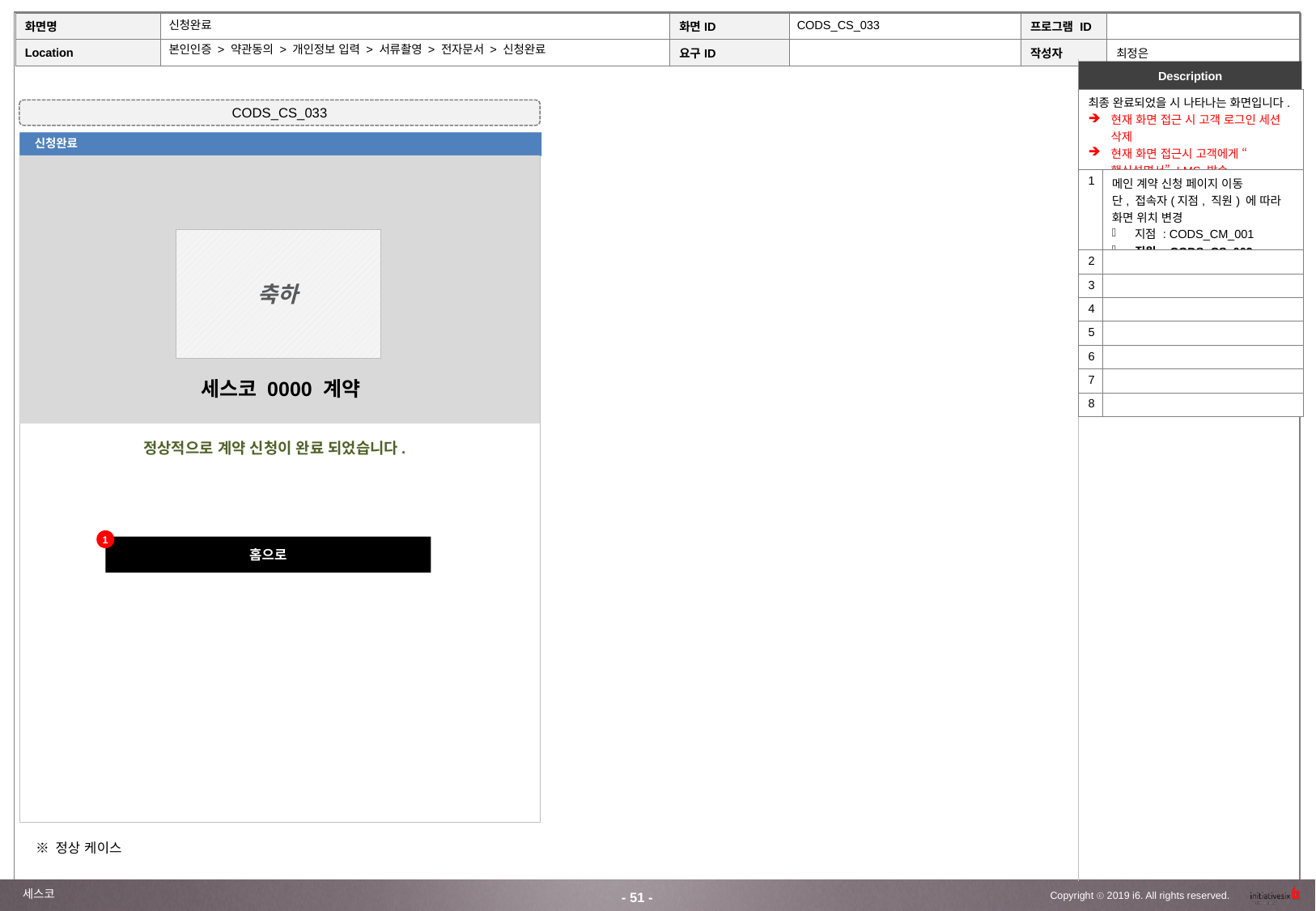

신청완료
CODS_CS_033

본인인증 > 약관동의 > 개인정보 입력 > 서류촬영 > 전자문서 > 신청완료

Description
| 최종 완료되었을 시 나타나는 화면입니다. 현재 화면 접근 시 고객 로그인 세션 삭제 현재 화면 접근시 고객에게 “핵심설명서” LMS 발송 |  |
| --- | --- |
| 1 | 메인 계약 신청 페이지 이동 단, 접속자(지점, 직원) 에 따라 화면 위치 변경 지점 : CODS\_CM\_001 직원 : CODS\_CS\_002 |
| 2 |  |
| 3 |  |
| 4 |  |
| 5 |  |
| 6 |  |
| 7 |  |
| 8 |  |
CODS_CS_033
신청완료

축하
세스코 0000 계약
정상적으로 계약 신청이 완료 되었습니다.
1
홈으로
※ 정상 케이스